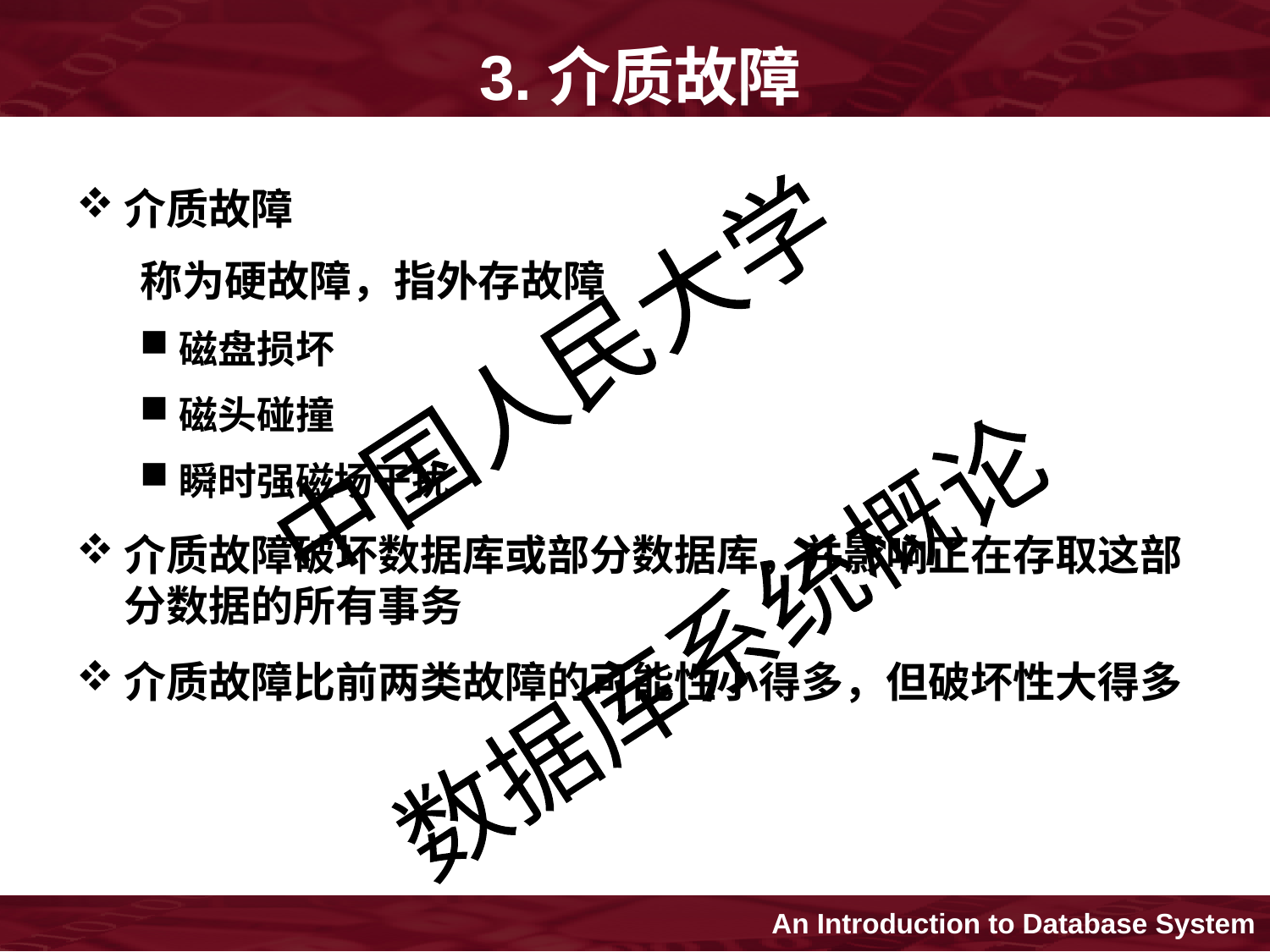

3.介质故障
介质故障
称为硬故障，指外存故障
磁盘损坏
磁头碰撞
瞬时强磁场干扰
介质故障破坏数据库或部分数据库，并影响正在存取这部分数据的所有事务
介质故障比前两类故障的可能性小得多，但破坏性大得多